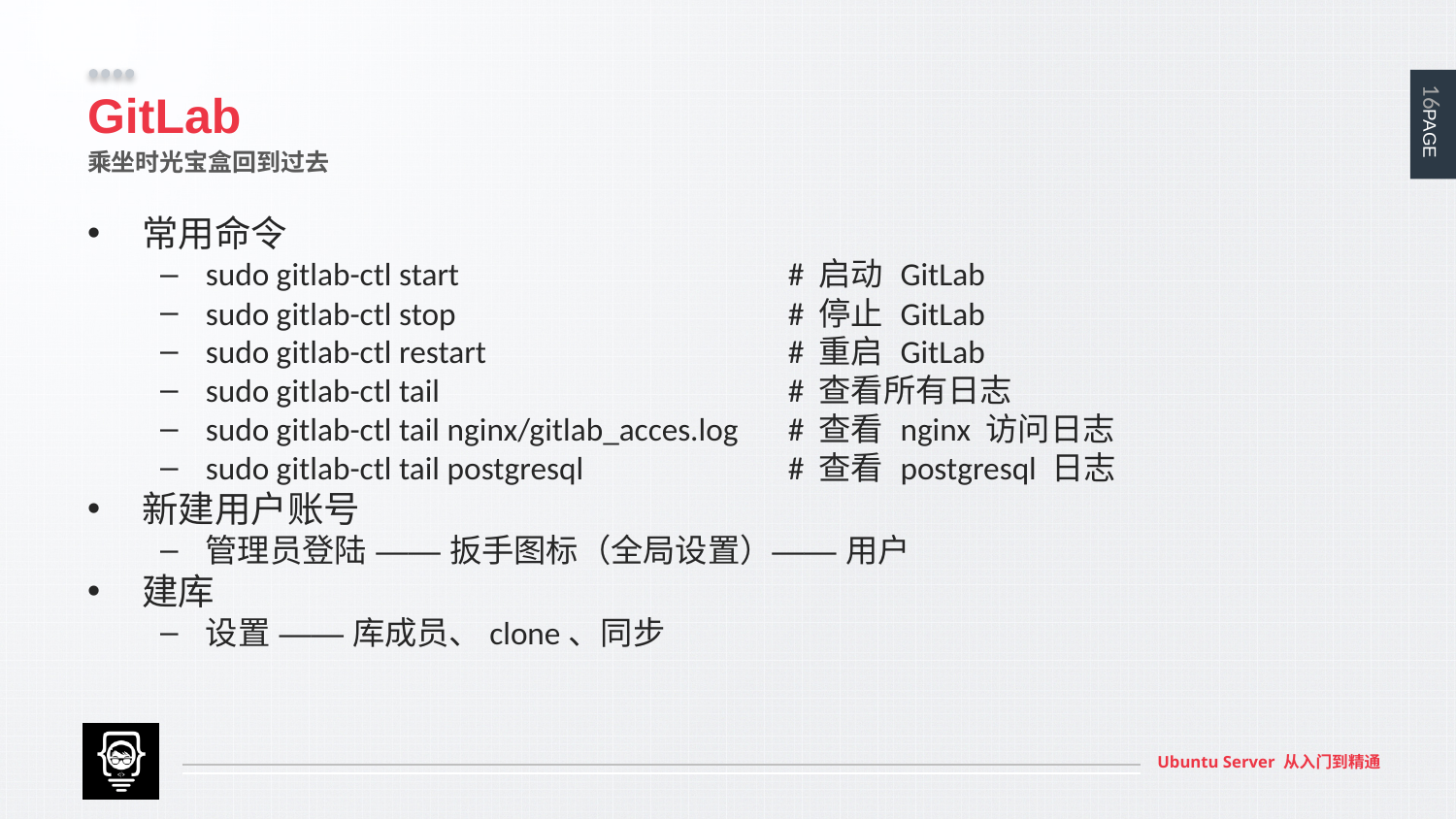

# GitLab
乘坐时光宝盒回到过去
常用命令
sudo gitlab-ctl start			# 启动 GitLab
sudo gitlab-ctl stop			# 停止 GitLab
sudo gitlab-ctl restart			# 重启 GitLab
sudo gitlab-ctl tail			# 查看所有日志
sudo gitlab-ctl tail nginx/gitlab_acces.log	# 查看 nginx 访问日志
sudo gitlab-ctl tail postgresql		# 查看 postgresql 日志
新建用户账号
管理员登陆 —— 扳手图标（全局设置）—— 用户
建库
设置 —— 库成员、clone、同步